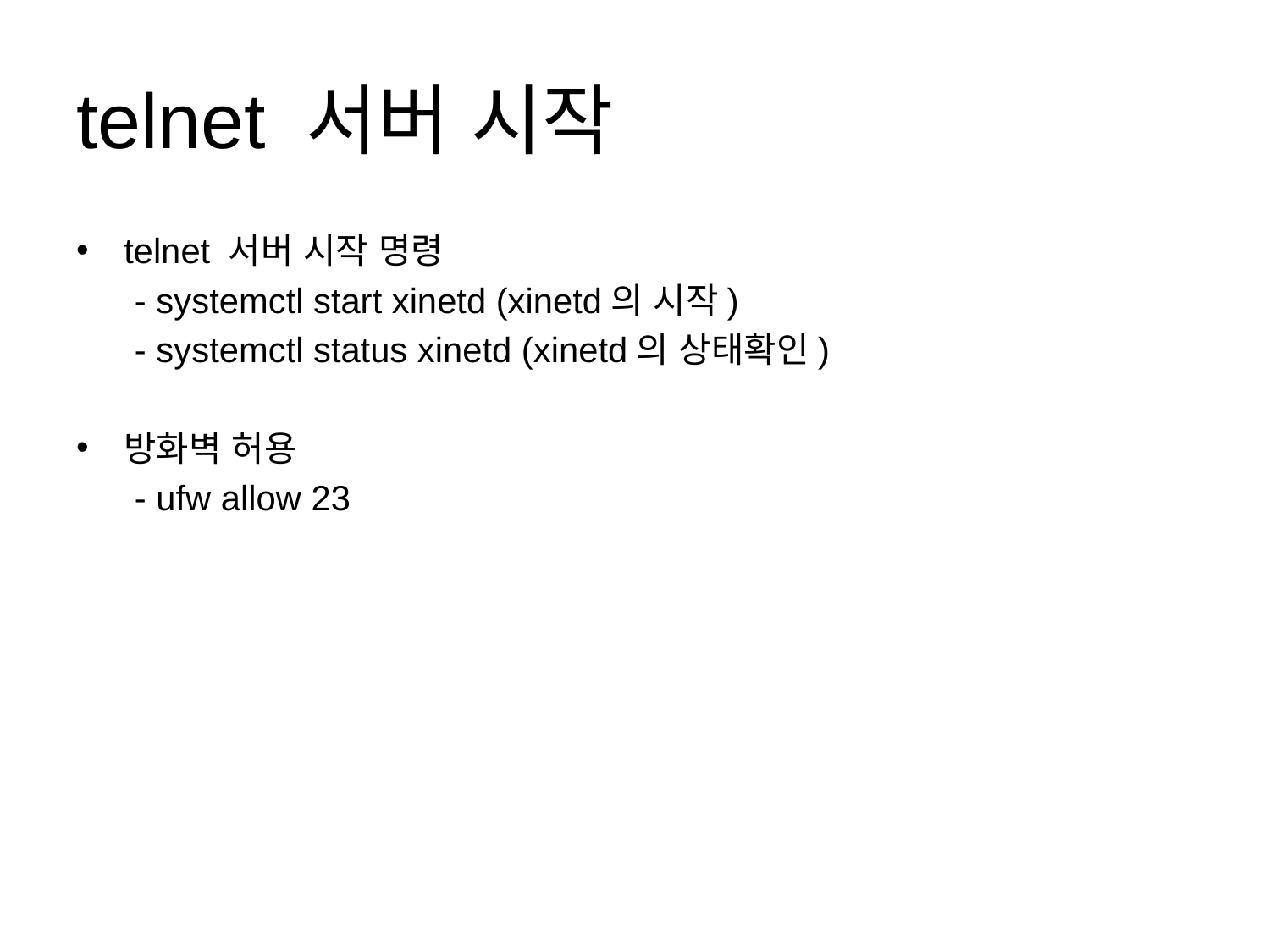

# telnet 서버 시작
telnet 서버 시작 명령
      - systemctl start xinetd (xinetd의 시작)
      - systemctl status xinetd (xinetd의 상태확인)

방화벽 허용
      - ufw allow 23